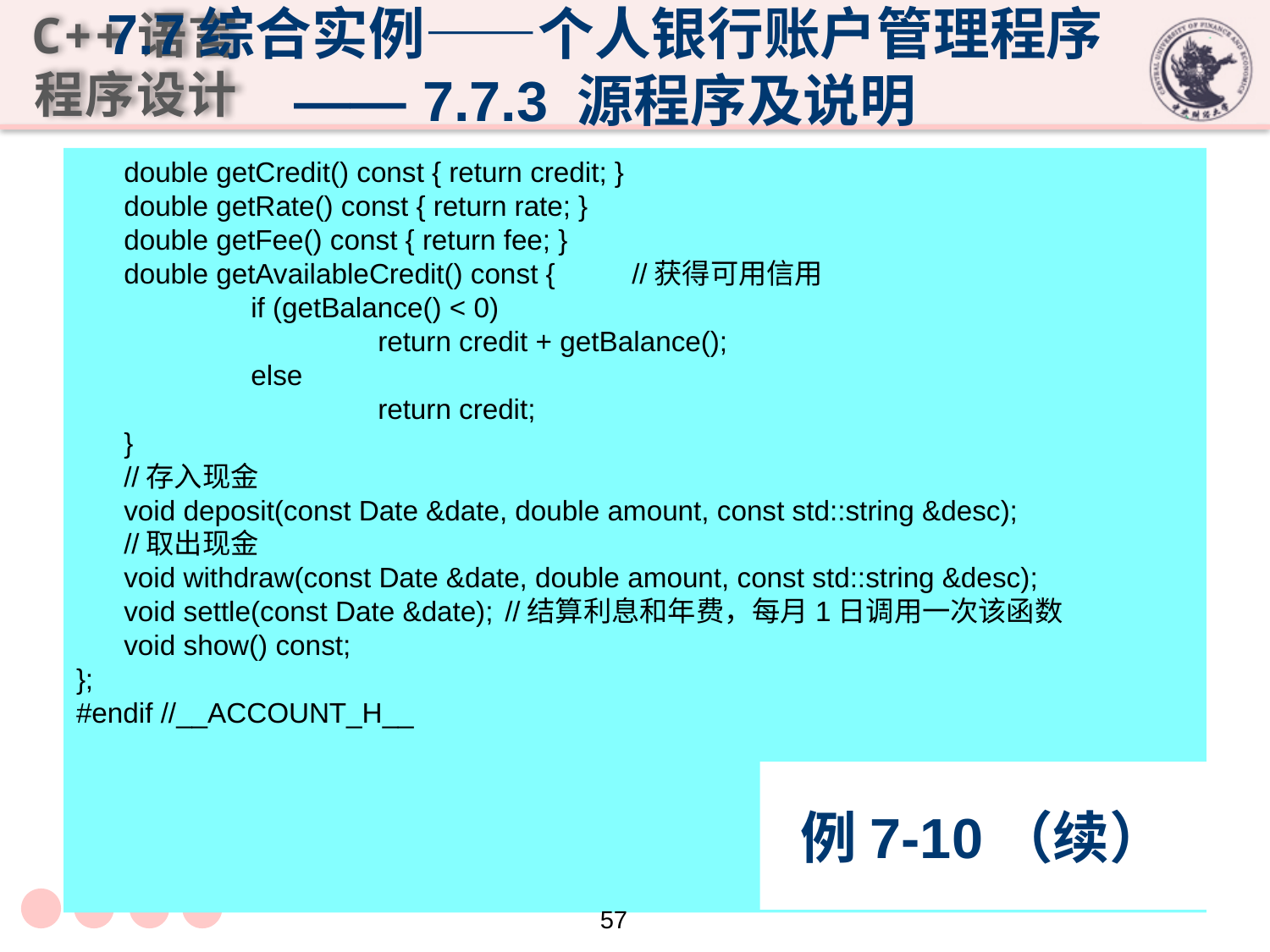

7.7综合实例——个人银行账户管理程序
—— 7.7.3 源程序及说明
	double getCredit() const { return credit; }
	double getRate() const { return rate; }
	double getFee() const { return fee; }
	double getAvailableCredit() const {	//获得可用信用
		if (getBalance() < 0)
			return credit + getBalance();
		else
			return credit;
	}
	//存入现金
	void deposit(const Date &date, double amount, const std::string &desc);
	//取出现金
	void withdraw(const Date &date, double amount, const std::string &desc);
	void settle(const Date &date);	//结算利息和年费，每月1日调用一次该函数
	void show() const;
};
#endif //__ACCOUNT_H__

# 例7-10（续）
57